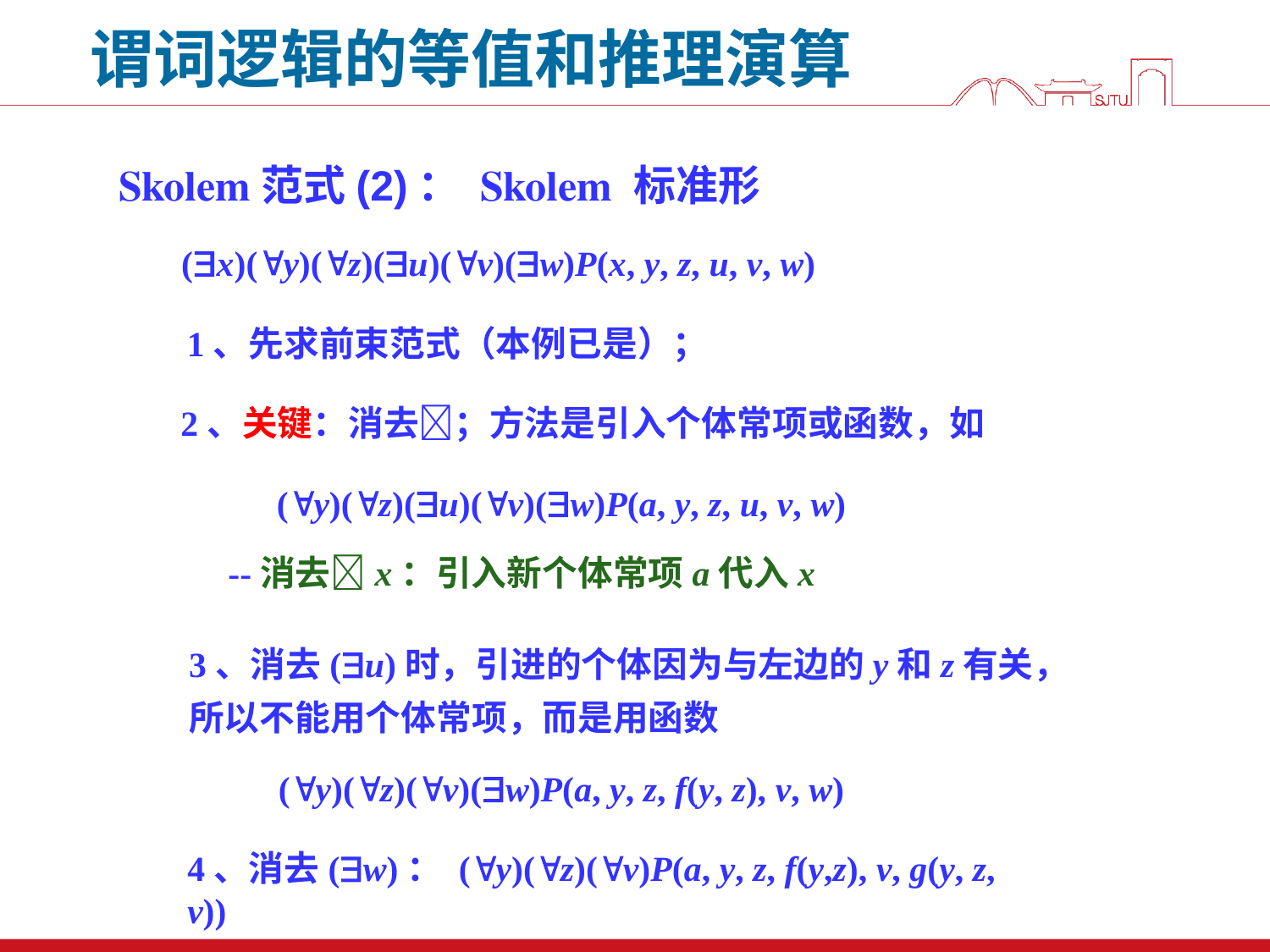

谓词逻辑的等值和推理演算
Skolem范式(2)： Skolem 标准形
(∃x)(∀y)(∀z)(∃u)(∀v)(∃w)P(x, y, z, u, v, w)
1、先求前束范式（本例已是）；
2、关键：消去∃；方法是引入个体常项或函数，如
(∀y)(∀z)(∃u)(∀v)(∃w)P(a, y, z, u, v, w)
--消去∃x：引入新个体常项a代入x
3、消去(∃u)时，引进的个体因为与左边的y和z有关，所以不能用个体常项，而是用函数
(∀y)(∀z)(∀v)(∃w)P(a, y, z, f(y, z), v, w)
4、消去(∃w)： (∀y)(∀z)(∀v)P(a, y, z, f(y,z), v, g(y, z, v))